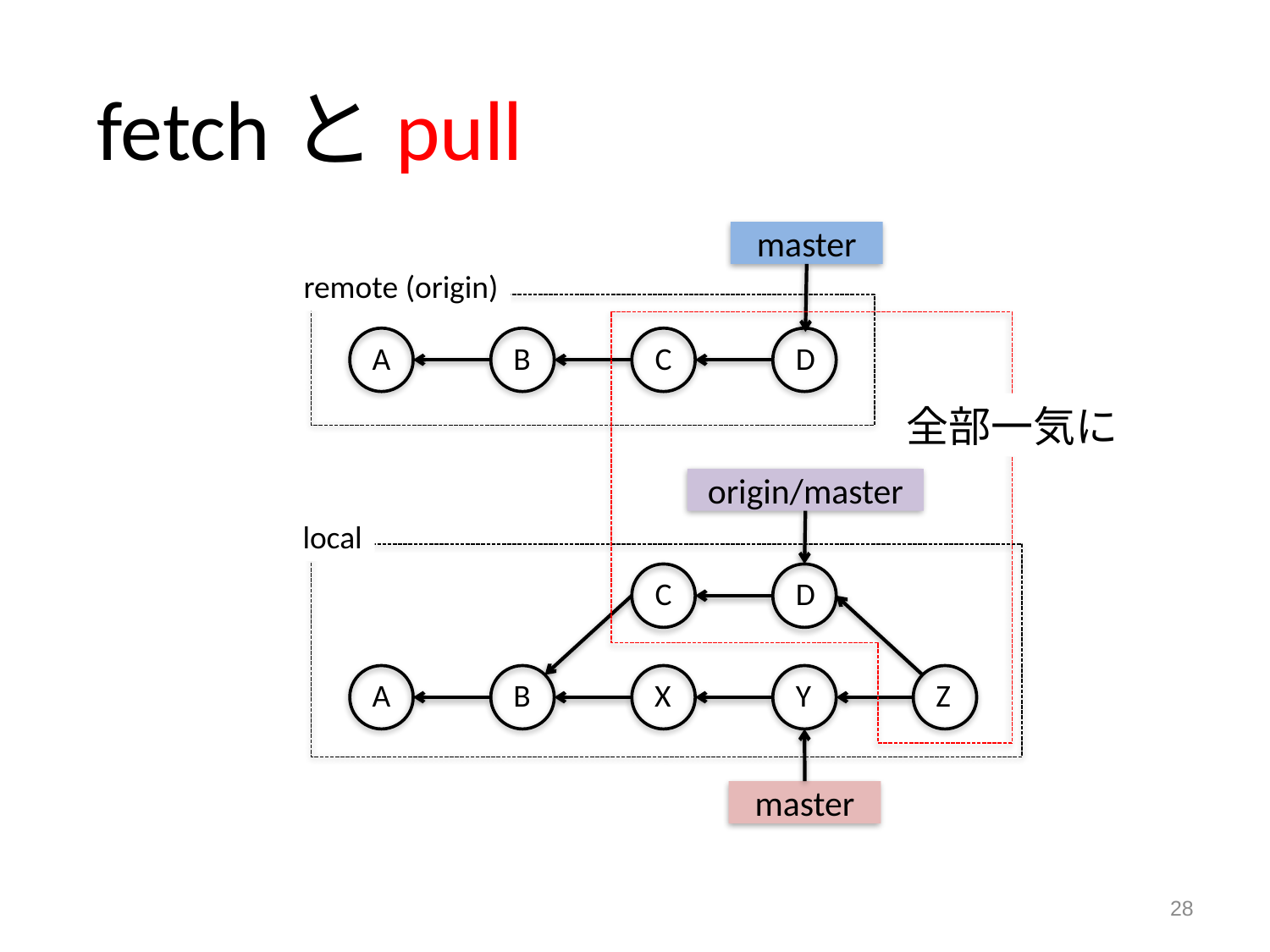

fetchとpull
master
remote (origin)

A

B

C

D
全部一気に
origin/master
local

C
D

A

B

X

Y

Z
master
28